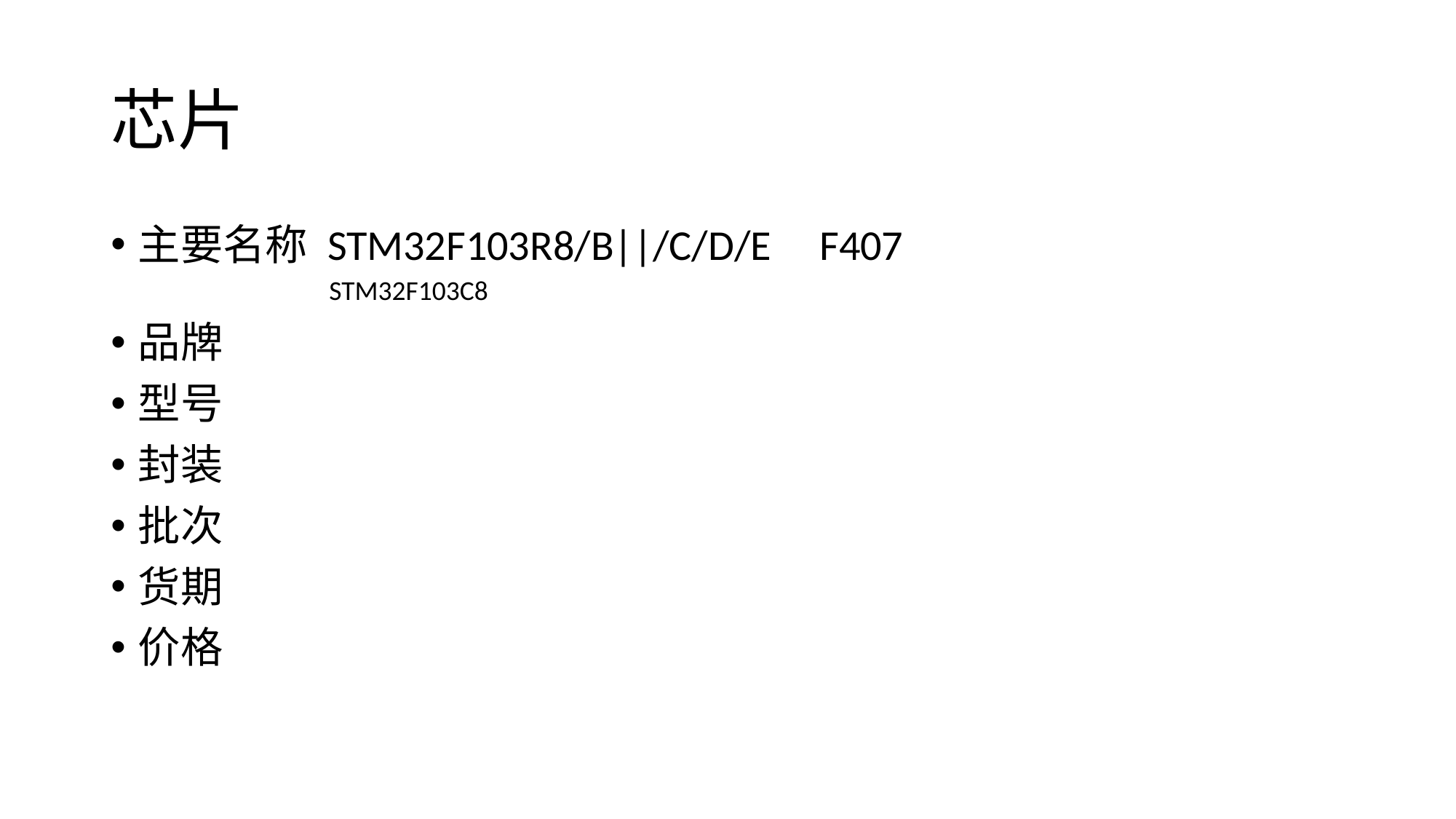

# 芯片
主要名称 STM32F103R8/B||/C/D/E     F407
STM32F103C8
品牌
型号
封装
批次
货期
价格